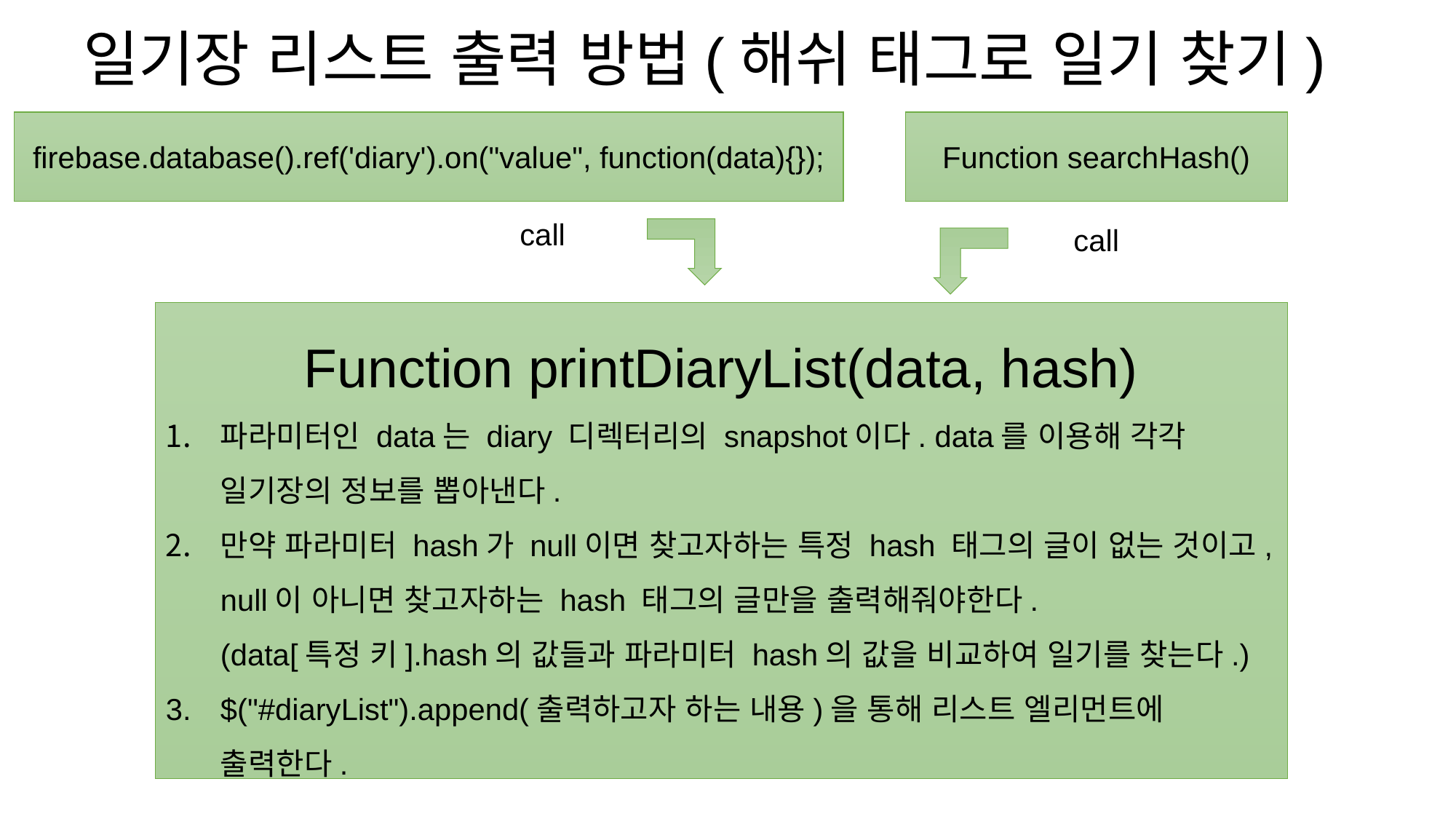

일기장 리스트 출력 방법(해쉬 태그로 일기 찾기)
firebase.database().ref('diary').on("value", function(data){});
Function searchHash()
call
call

Function printDiaryList(data, hash)
파라미터인 data는 diary 디렉터리의 snapshot이다. data를 이용해 각각 일기장의 정보를 뽑아낸다.
만약 파라미터 hash가 null이면 찾고자하는 특정 hash 태그의 글이 없는 것이고, null이 아니면 찾고자하는 hash 태그의 글만을 출력해줘야한다.
(data[특정 키].hash의 값들과 파라미터 hash의 값을 비교하여 일기를 찾는다.)
$("#diaryList").append(출력하고자 하는 내용)을 통해 리스트 엘리먼트에 출력한다.